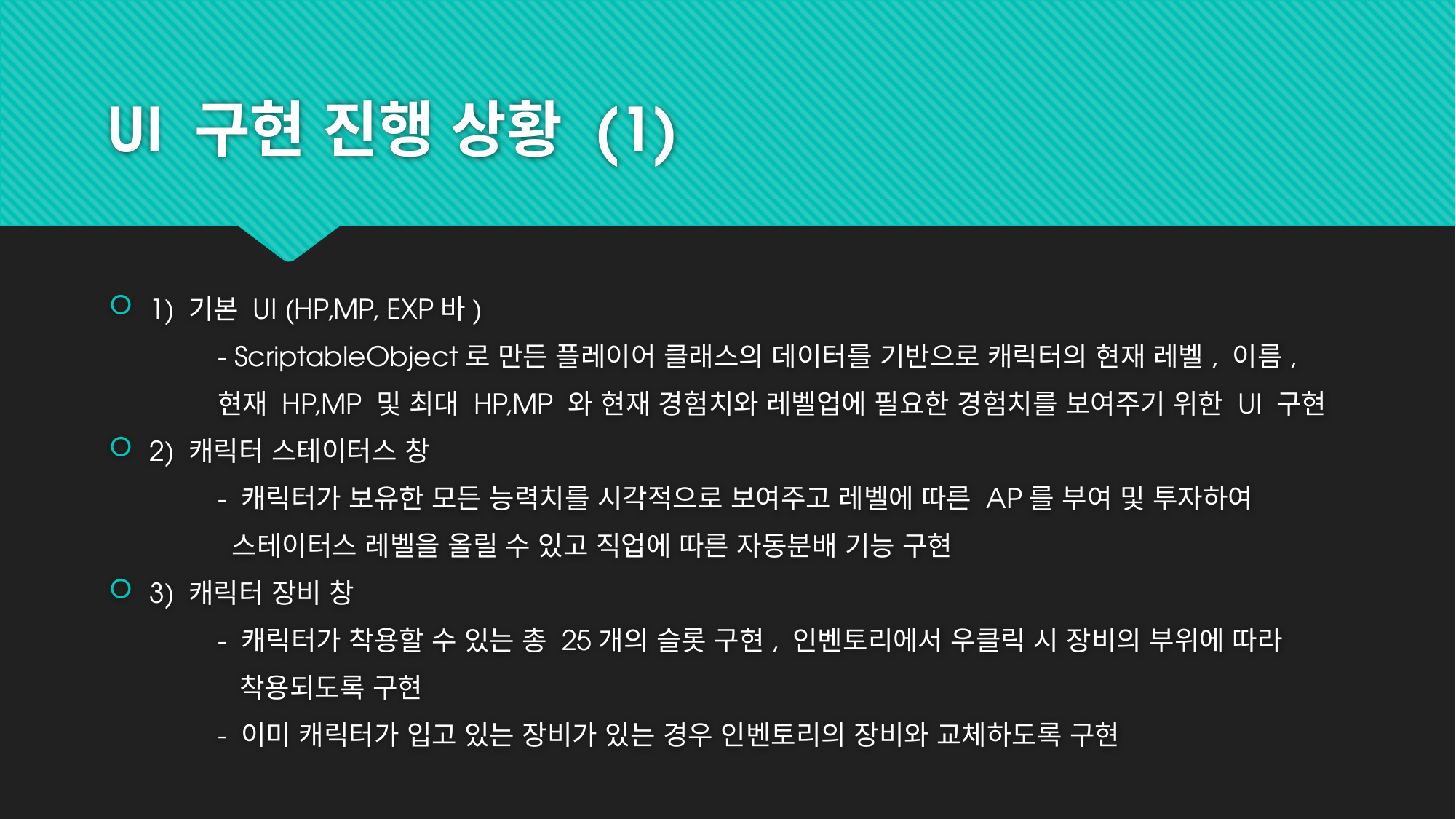

# UI 구현 진행 상황 (1)
1) 기본 UI (HP,MP, EXP바)
	- ScriptableObject로 만든 플레이어 클래스의 데이터를 기반으로 캐릭터의 현재 레벨, 이름,
	현재 HP,MP 및 최대 HP,MP 와 현재 경험치와 레벨업에 필요한 경험치를 보여주기 위한 UI 구현
2) 캐릭터 스테이터스 창
	- 캐릭터가 보유한 모든 능력치를 시각적으로 보여주고 레벨에 따른 AP를 부여 및 투자하여
	 스테이터스 레벨을 올릴 수 있고 직업에 따른 자동분배 기능 구현
3) 캐릭터 장비 창
	- 캐릭터가 착용할 수 있는 총 25개의 슬롯 구현, 인벤토리에서 우클릭 시 장비의 부위에 따라
	  착용되도록 구현
	- 이미 캐릭터가 입고 있는 장비가 있는 경우 인벤토리의 장비와 교체하도록 구현